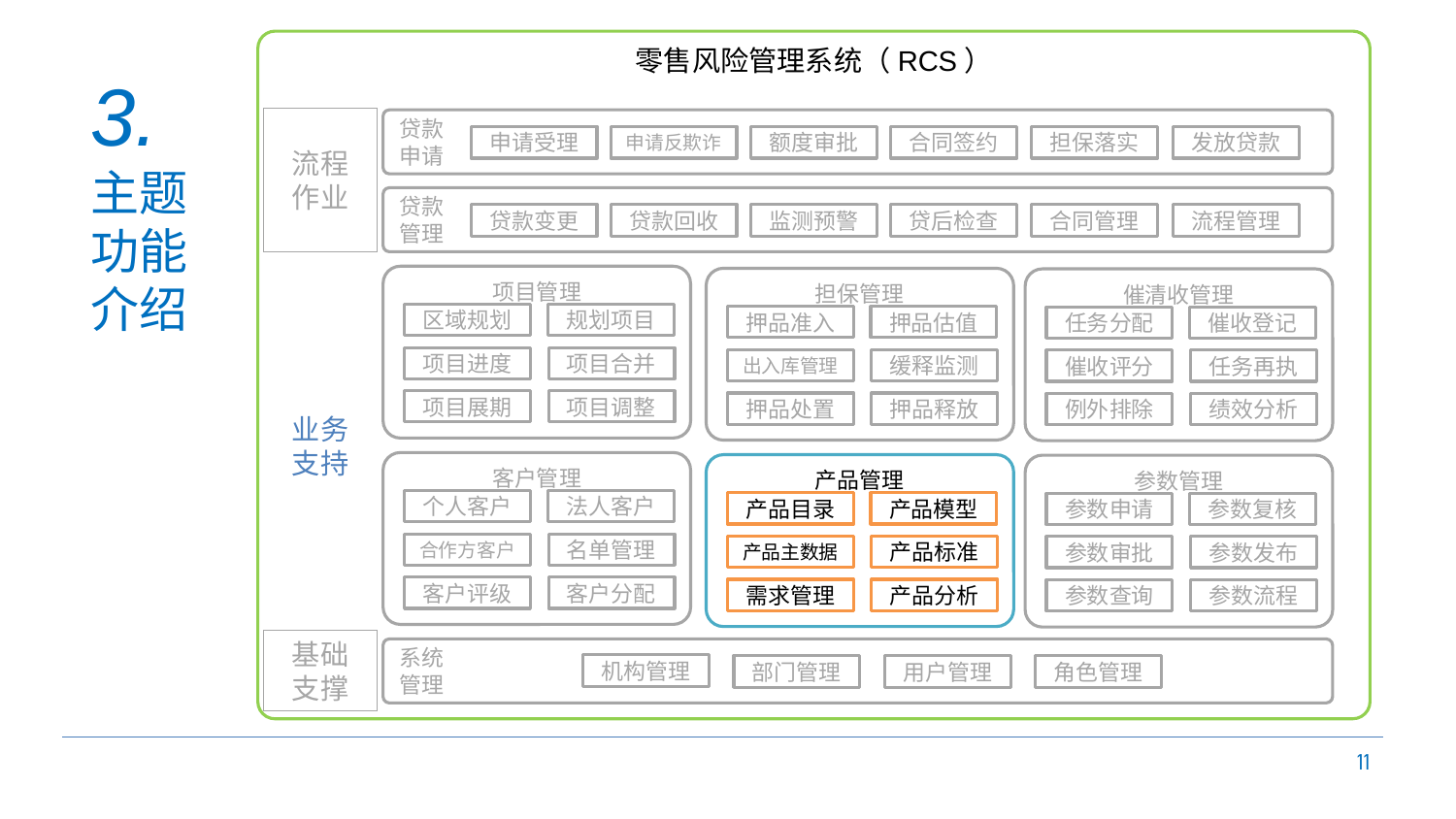

零售风险管理系统（RCS）
# 3. 主题 功能 介绍
流程
作业
贷款
申请
申请受理
申请反欺诈
额度审批
合同签约
担保落实
发放贷款
贷款
管理
贷款变更
贷款回收
监测预警
贷后检查
合同管理
流程管理
业务
支持
项目管理
区域规划
规划项目
项目进度
项目合并
项目展期
项目调整
担保管理
押品准入
押品估值
出入库管理
缓释监测
押品处置
押品释放
催清收管理
任务分配
催收登记
催收评分
任务再执
例外排除
绩效分析
客户管理
个人客户
法人客户
合作方客户
名单管理
客户评级
客户分配
产品管理
产品目录
产品模型
产品主数据
产品标准
需求管理
产品分析
参数管理
参数申请
参数复核
参数审批
参数发布
参数查询
参数流程
基础
支撑
系统
管理
机构管理
用户管理
部门管理
角色管理
11